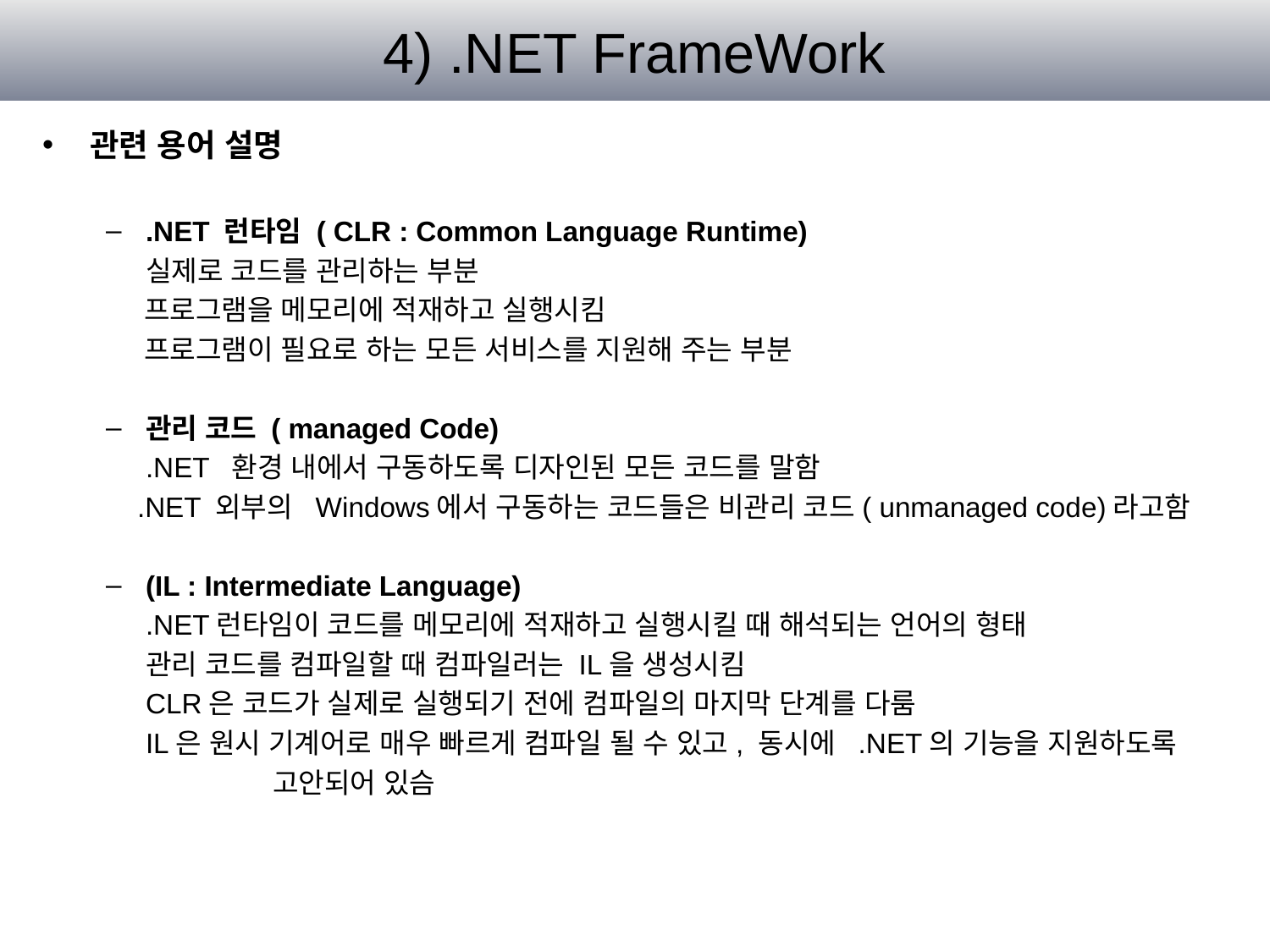

# 4) .NET FrameWork
관련 용어 설명

.NET 런타임 ( CLR : Common Language Runtime)
	실제로 코드를 관리하는 부분
    프로그램을 메모리에 적재하고 실행시킴
    프로그램이 필요로 하는 모든 서비스를 지원해 주는 부분

관리 코드 ( managed Code)
	.NET  환경 내에서 구동하도록 디자인된 모든 코드를 말함
    .NET 외부의  Windows에서 구동하는 코드들은 비관리 코드( unmanaged code)라고함

(IL : Intermediate Language)
	.NET런타임이 코드를 메모리에 적재하고 실행시킬 때 해석되는 언어의 형태
	관리 코드를 컴파일할 때 컴파일러는 IL을 생성시킴
	CLR은 코드가 실제로 실행되기 전에 컴파일의 마지막 단계를 다룸
	IL은 원시 기계어로 매우 빠르게 컴파일 될 수 있고, 동시에  .NET의 기능을 지원하도록
		고안되어 있슴